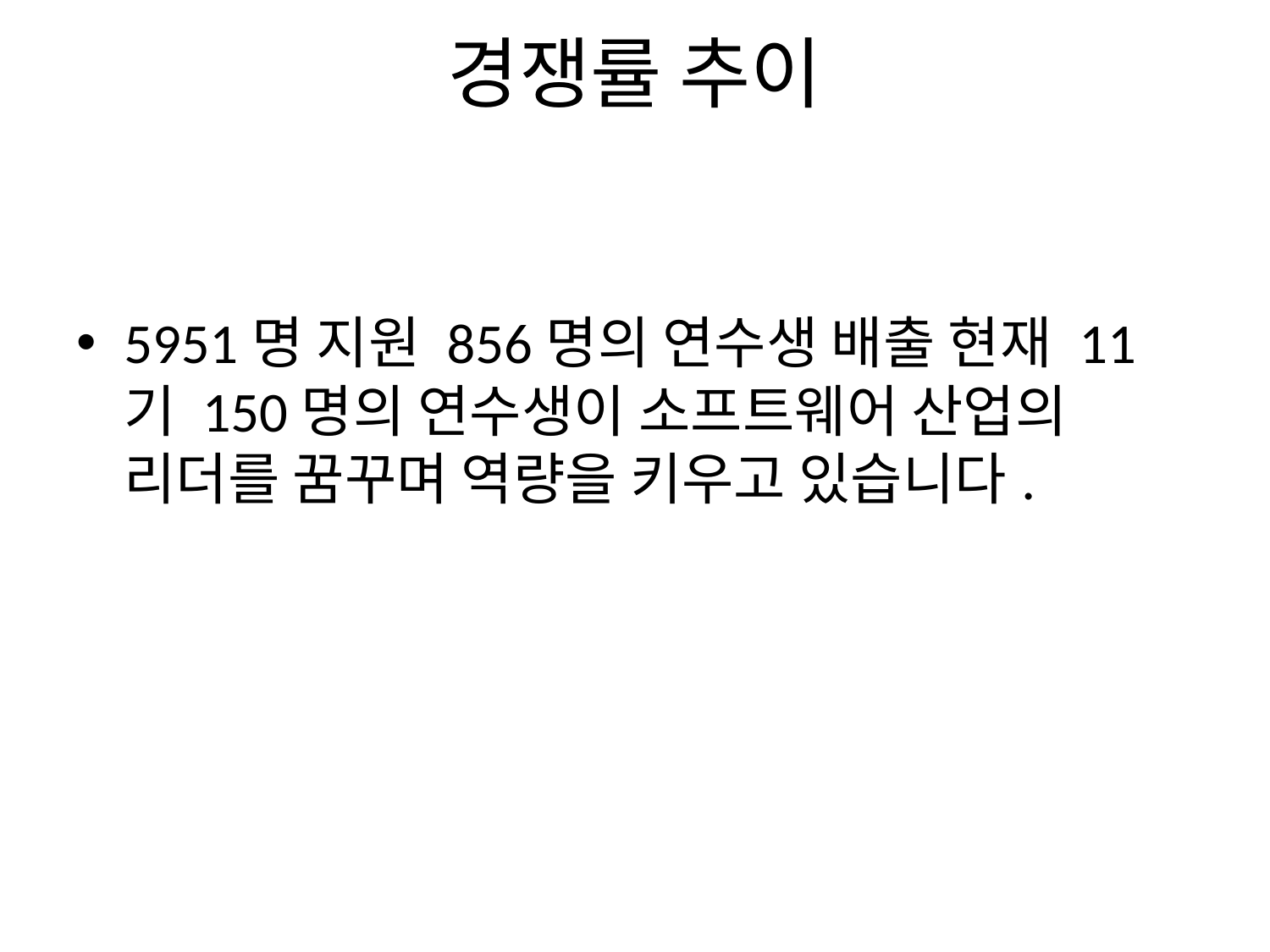

# 경쟁률 추이

5951명 지원 856명의 연수생 배출 현재 11기 150명의 연수생이 소프트웨어 산업의 리더를 꿈꾸며 역량을 키우고 있습니다.